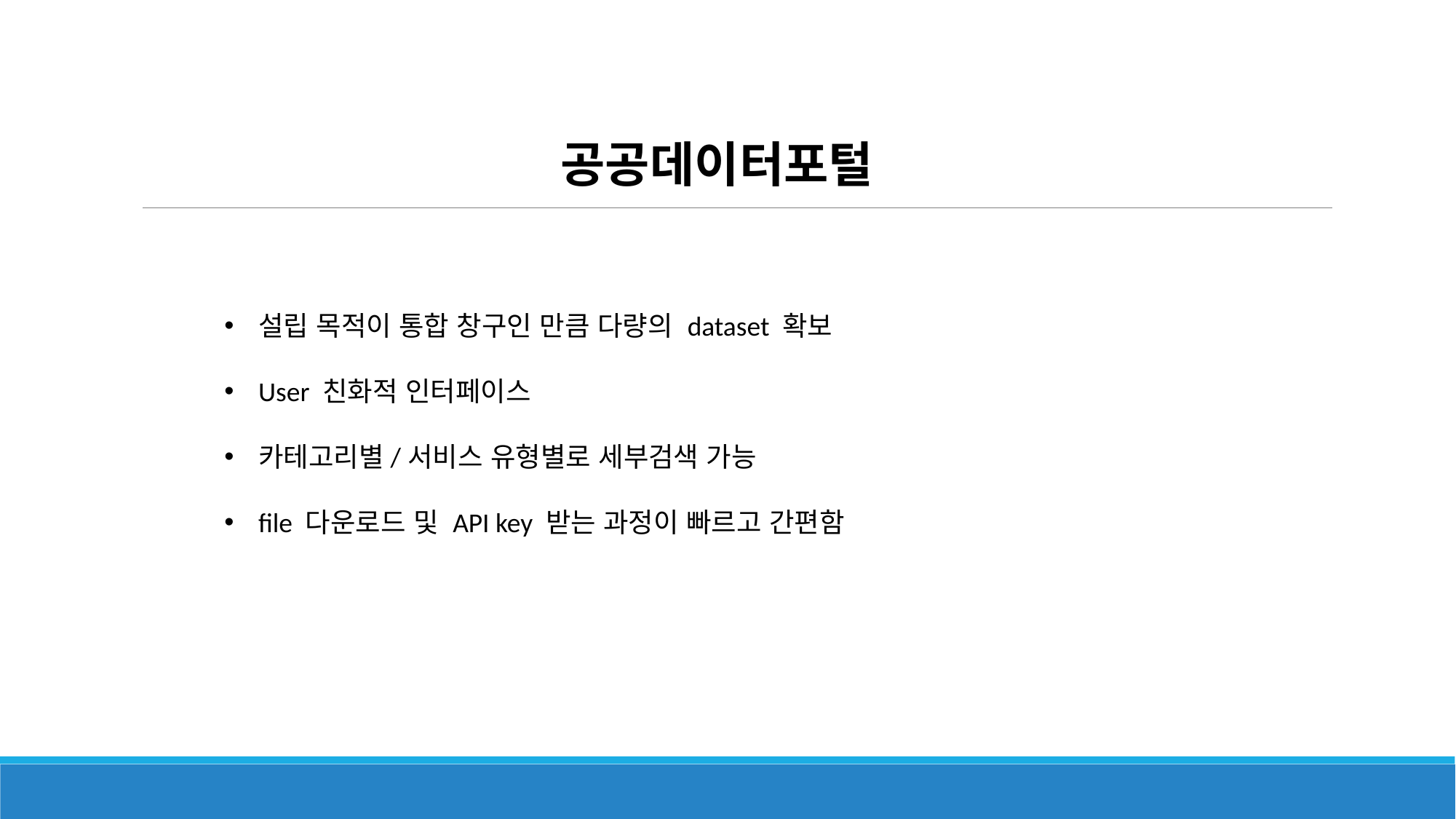

공공데이터포털
설립 목적이 통합 창구인 만큼 다량의 dataset 확보
User 친화적 인터페이스
카테고리별/서비스 유형별로 세부검색 가능
file 다운로드 및 API key 받는 과정이 빠르고 간편함